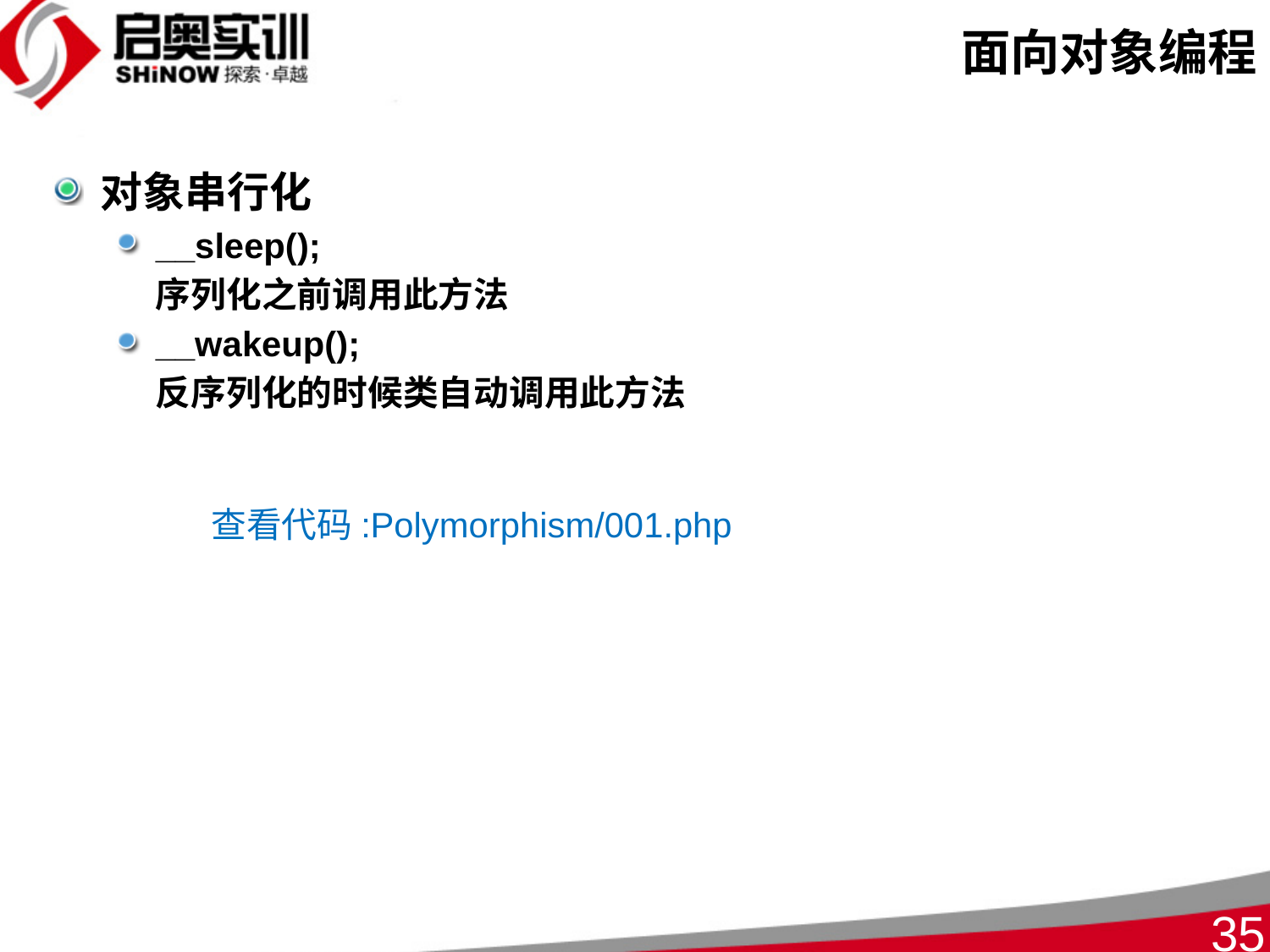

# 面向对象编程
对象串行化
__sleep();
	序列化之前调用此方法
__wakeup();
	反序列化的时候类自动调用此方法

查看代码:Polymorphism/001.php
35